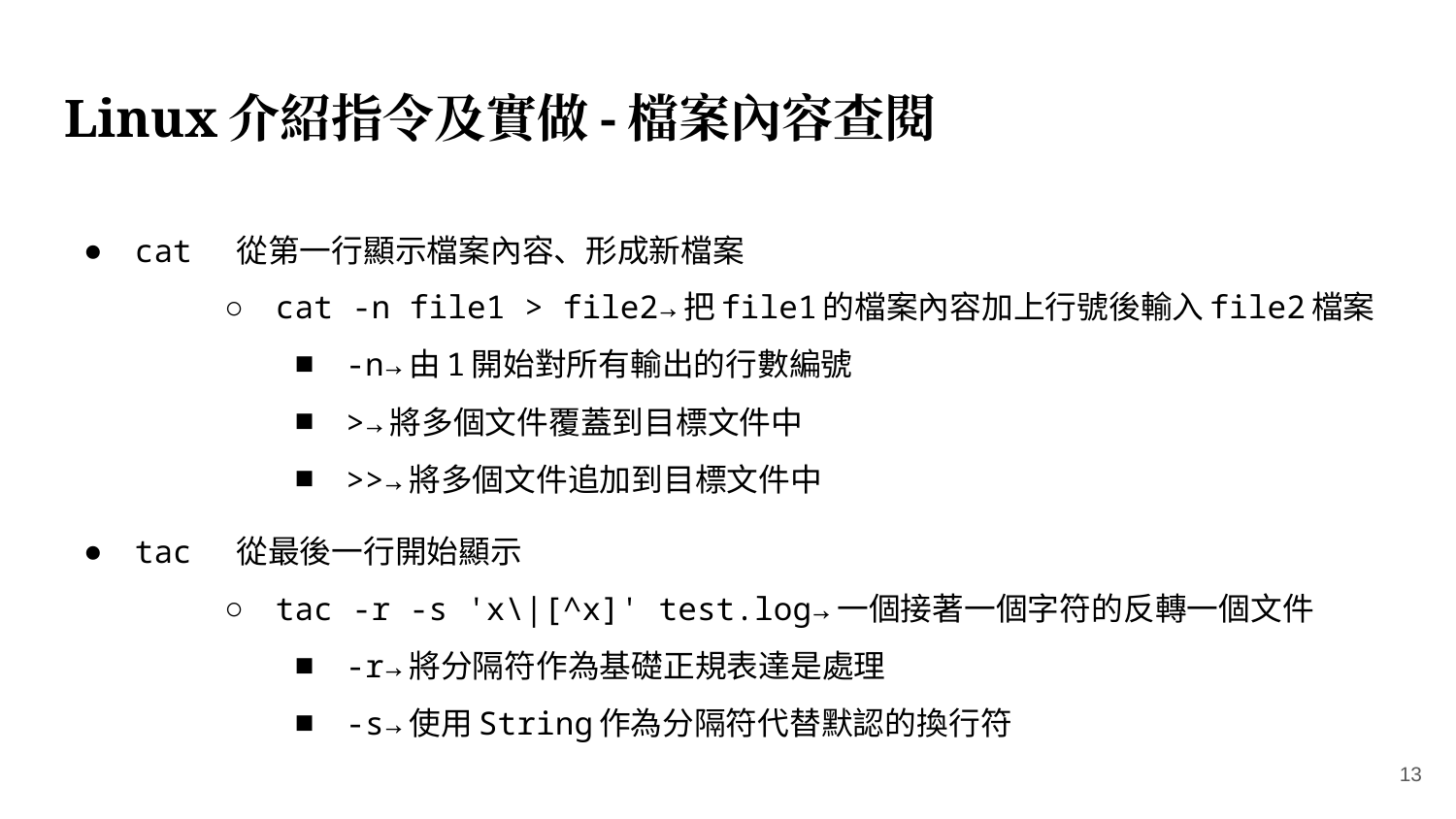

# Linux介紹指令及實做-檔案內容查閱

cat  從第一行顯示檔案內容、形成新檔案
cat -n file1 > file2→把file1的檔案內容加上行號後輸入file2檔案
-n→由1開始對所有輸出的行數編號
>→將多個文件覆蓋到目標文件中
>>→將多個文件追加到目標文件中
tac  從最後一行開始顯示
tac -r -s 'x\|[^x]' test.log→一個接著一個字符的反轉一個文件
-r→將分隔符作為基礎正規表達是處理
-s→使用String作為分隔符代替默認的換行符
13